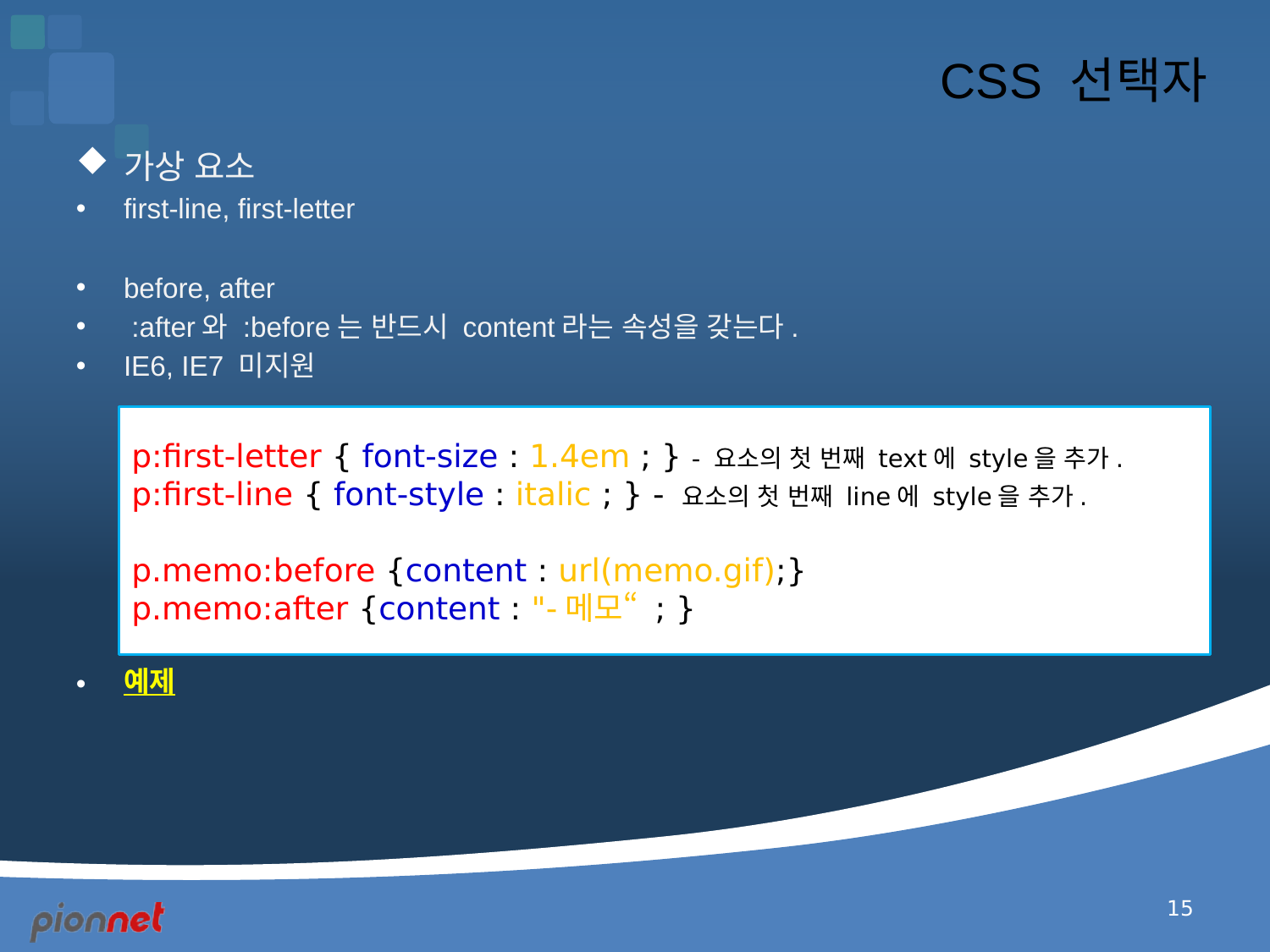

# CSS 선택자
가상 요소
first-line, first-letter

before, after
 :after와 :before는 반드시 content라는 속성을 갖는다.
IE6, IE7 미지원

예제

p:first-letter { font-size : 1.4em ; } - 요소의 첫 번째 text에 style을 추가.
p:first-line { font-style : italic ; } - 요소의 첫 번째 line에 style을 추가.

p.memo:before {content : url(memo.gif);}
p.memo:after {content : "-메모“ ; }
15